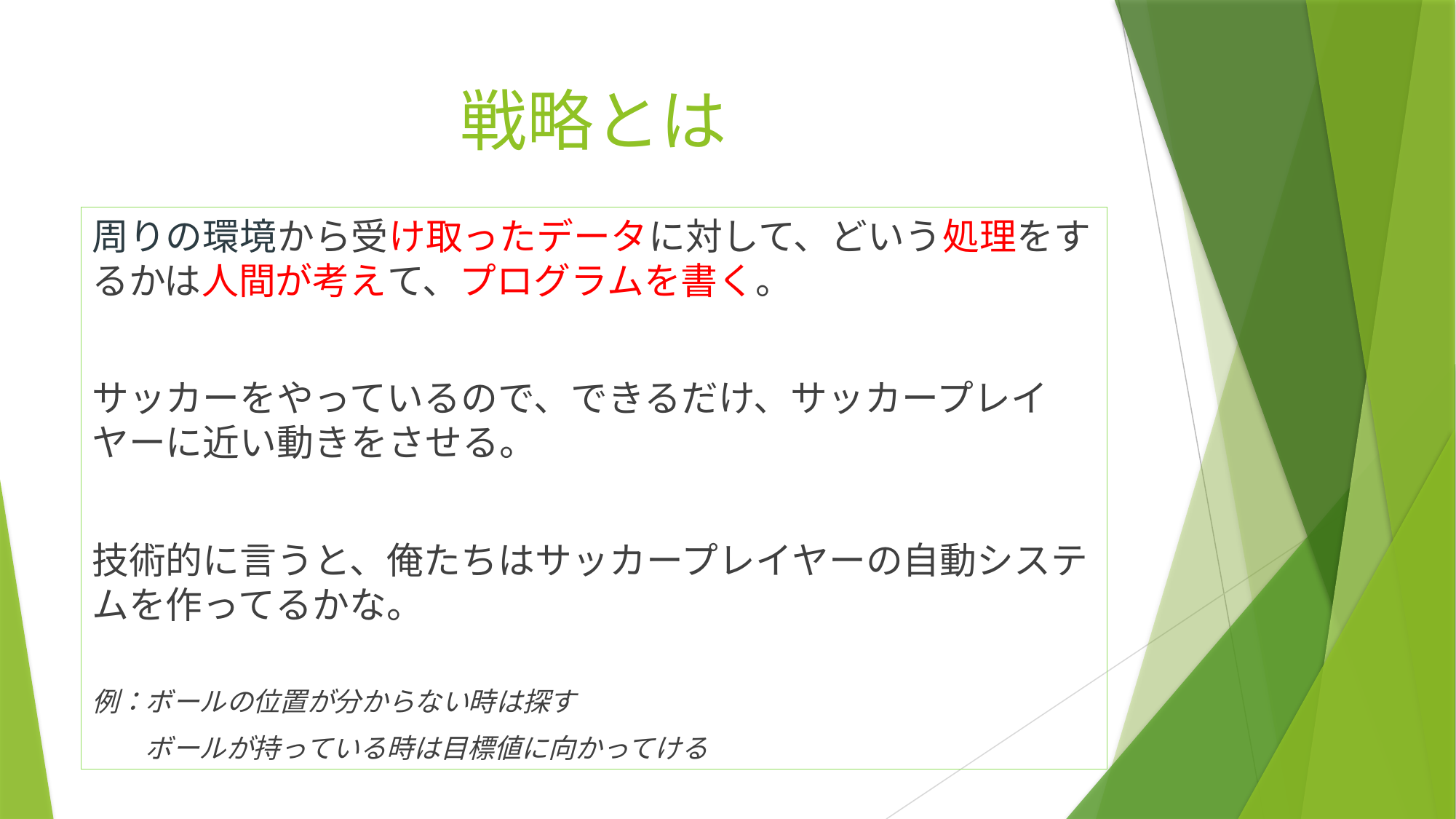

# 戦略とは
周りの環境から受け取ったデータに対して、どいう処理をするかは人間が考えて、プログラムを書く。

サッカーをやっているので、できるだけ、サッカープレイヤーに近い動きをさせる。

技術的に言うと、俺たちはサッカープレイヤーの自動システムを作ってるかな。

例：ボールの位置が分からない時は探す
　　ボールが持っている時は目標値に向かってける